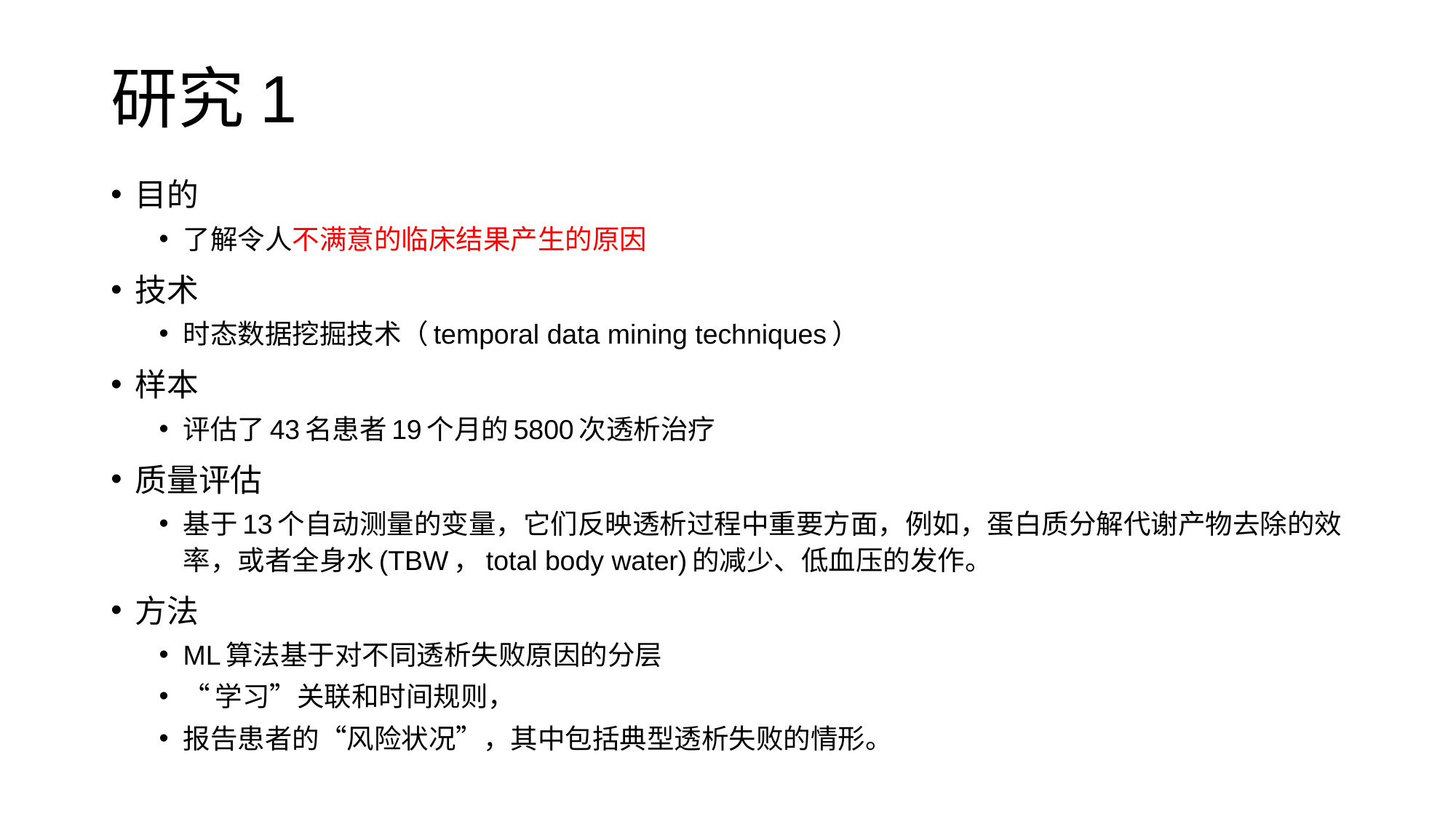

# 研究1
目的
了解令人不满意的临床结果产生的原因
技术
时态数据挖掘技术（temporal data mining techniques）
样本
评估了43名患者19个月的5800次透析治疗
质量评估
基于13个自动测量的变量，它们反映透析过程中重要方面，例如，蛋白质分解代谢产物去除的效率，或者全身水(TBW，total body water)的减少、低血压的发作。
方法
ML算法基于对不同透析失败原因的分层
“学习”关联和时间规则，
报告患者的“风险状况”，其中包括典型透析失败的情形。